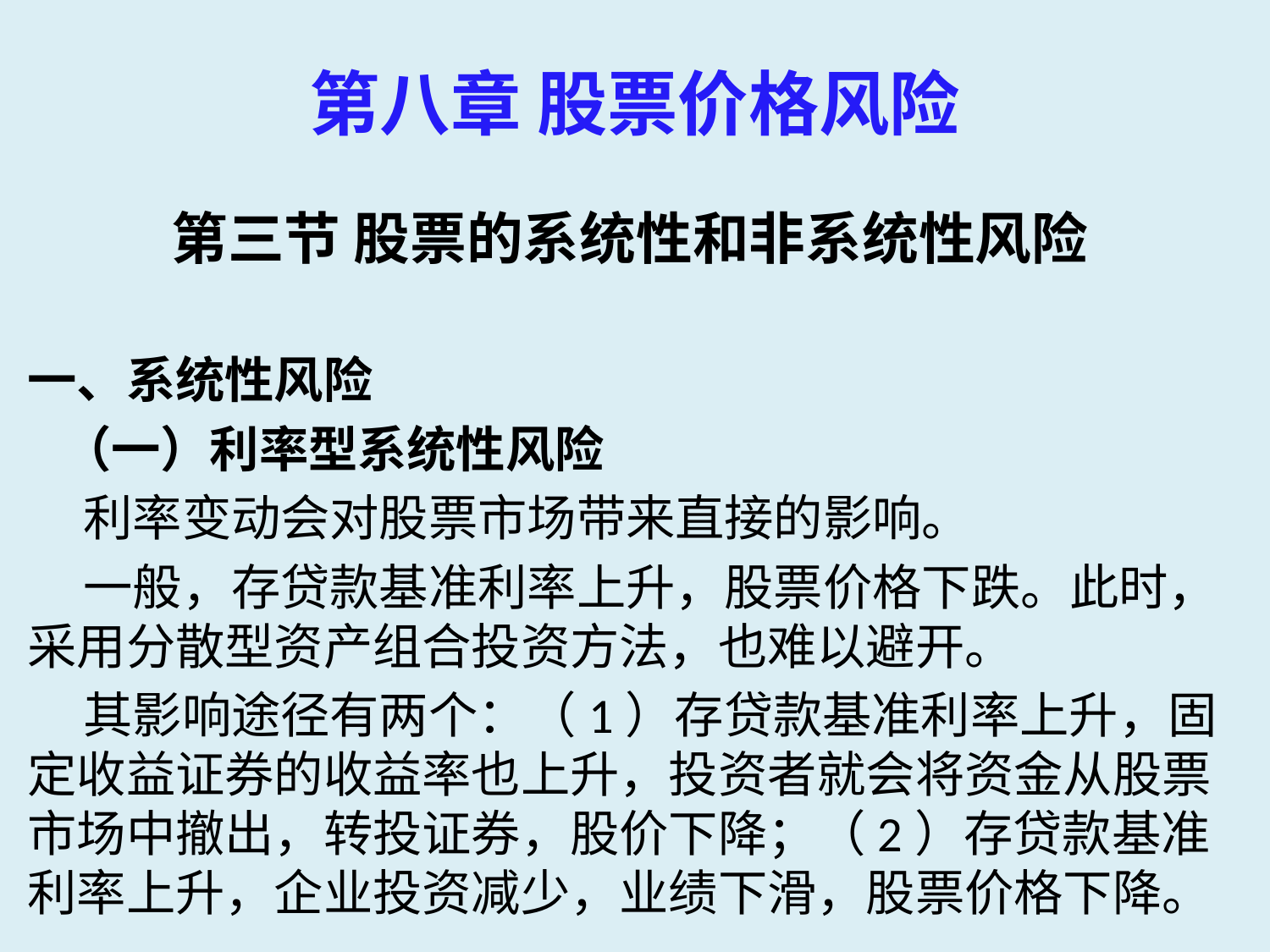

# 第八章 股票价格风险
第三节 股票的系统性和非系统性风险

一、系统性风险
  （一）利率型系统性风险
    利率变动会对股票市场带来直接的影响。
    一般，存贷款基准利率上升，股票价格下跌。此时，采用分散型资产组合投资方法，也难以避开。
    其影响途径有两个：（1）存贷款基准利率上升，固定收益证券的收益率也上升，投资者就会将资金从股票市场中撤出，转投证券，股价下降；（2）存贷款基准利率上升，企业投资减少，业绩下滑，股票价格下降。